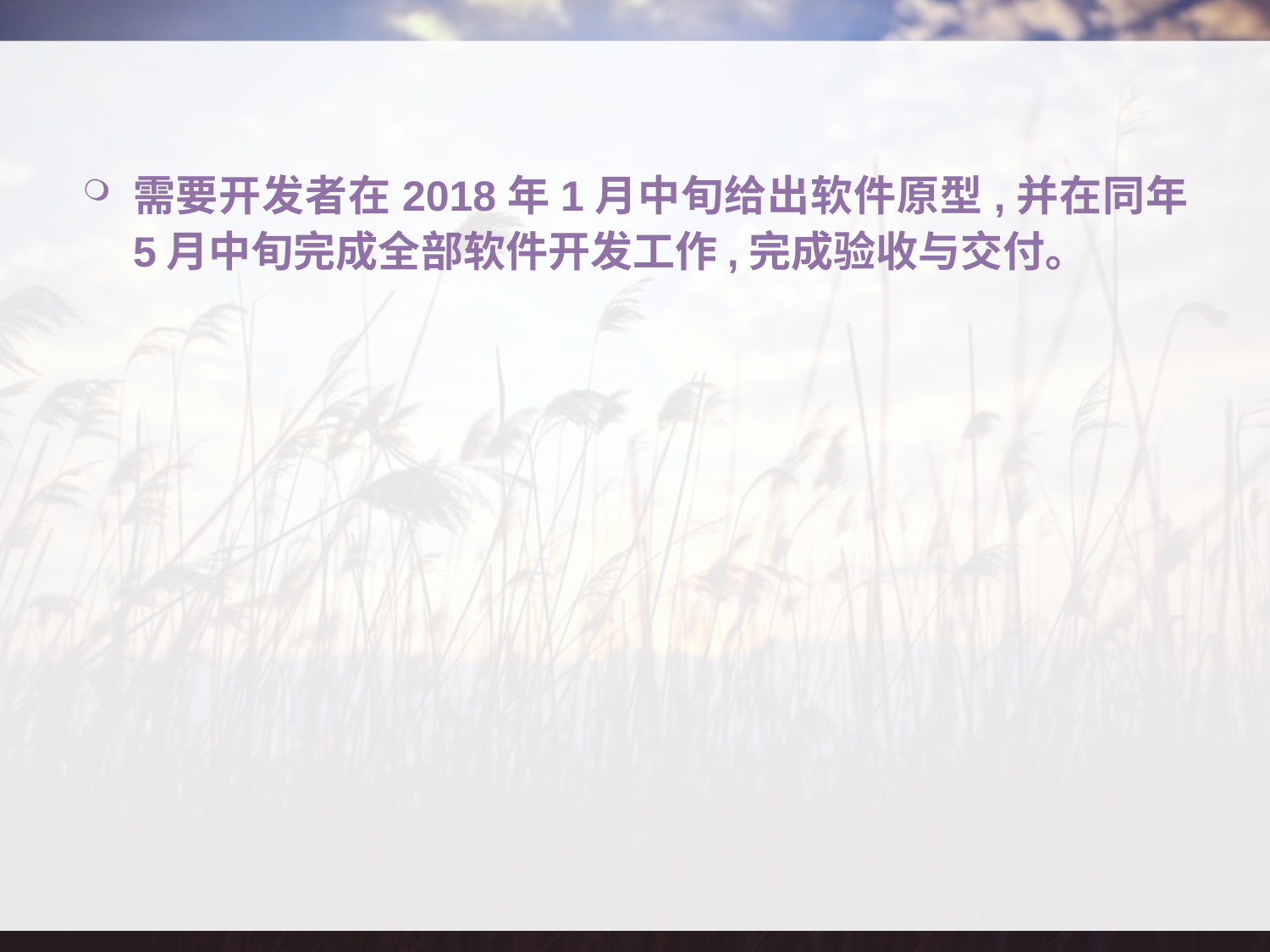

需要开发者在2018年1月中旬给出软件原型,并在同年5月中旬完成全部软件开发工作,完成验收与交付。